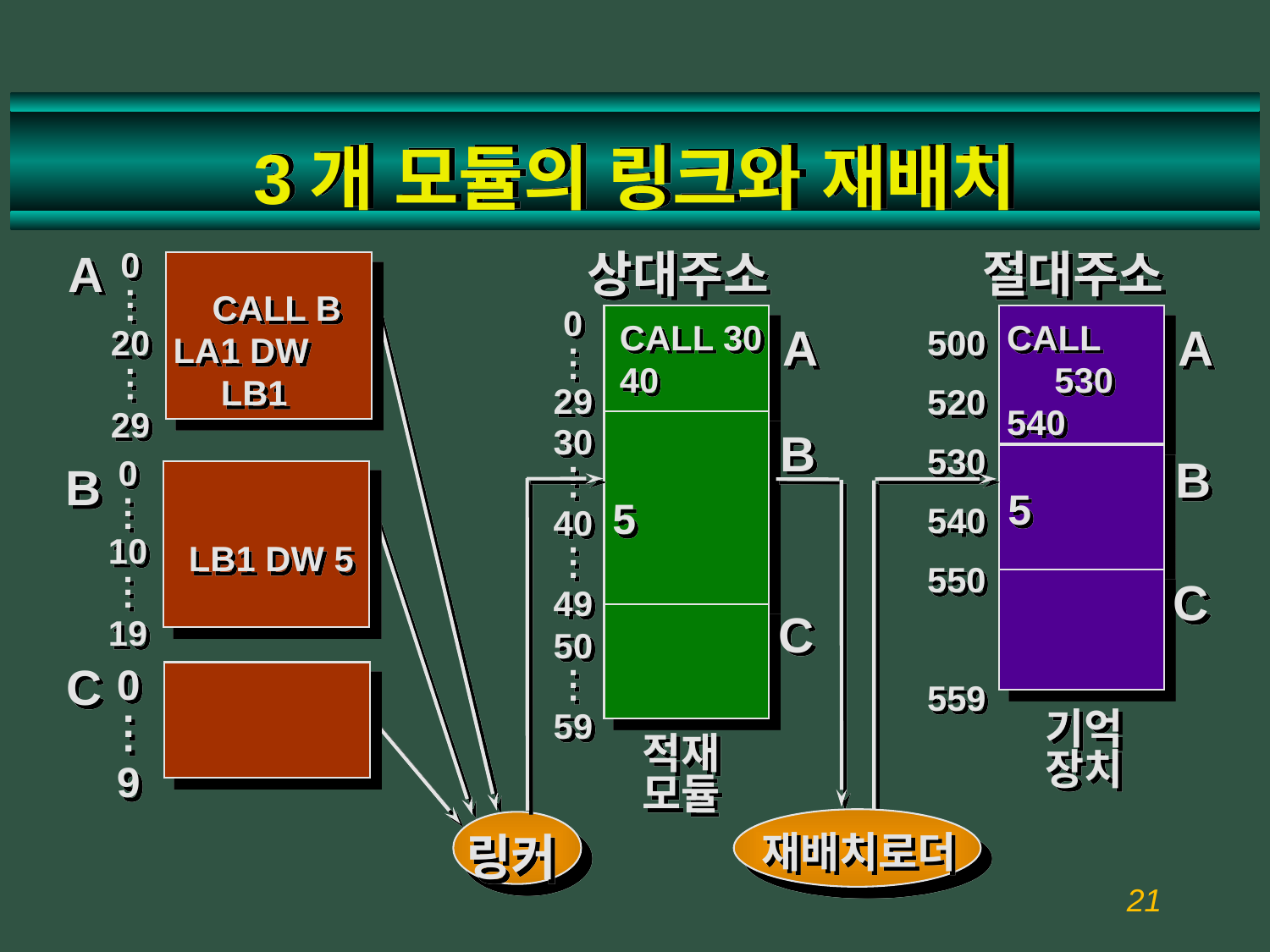

# 3개 모듈의 링크와 재배치
0
.
.
.
20
.
.
.
29
A
상대주소
절대주소

    CALL B
LA1 DW LB1

0
.
.
.
29
30
.
.
.
40
.
.
.
49
50
.
.
.
59
500
520
530
540
550

559

CALL 30
40
CALL 530
540
A
A

B

0
.
.
.
10
.
.
.
19
B

B
5

5

LB1 DW 5

C

C
0
.
.
.
9
C

기억
장치

적재
모듈

재배치로더
링커
21